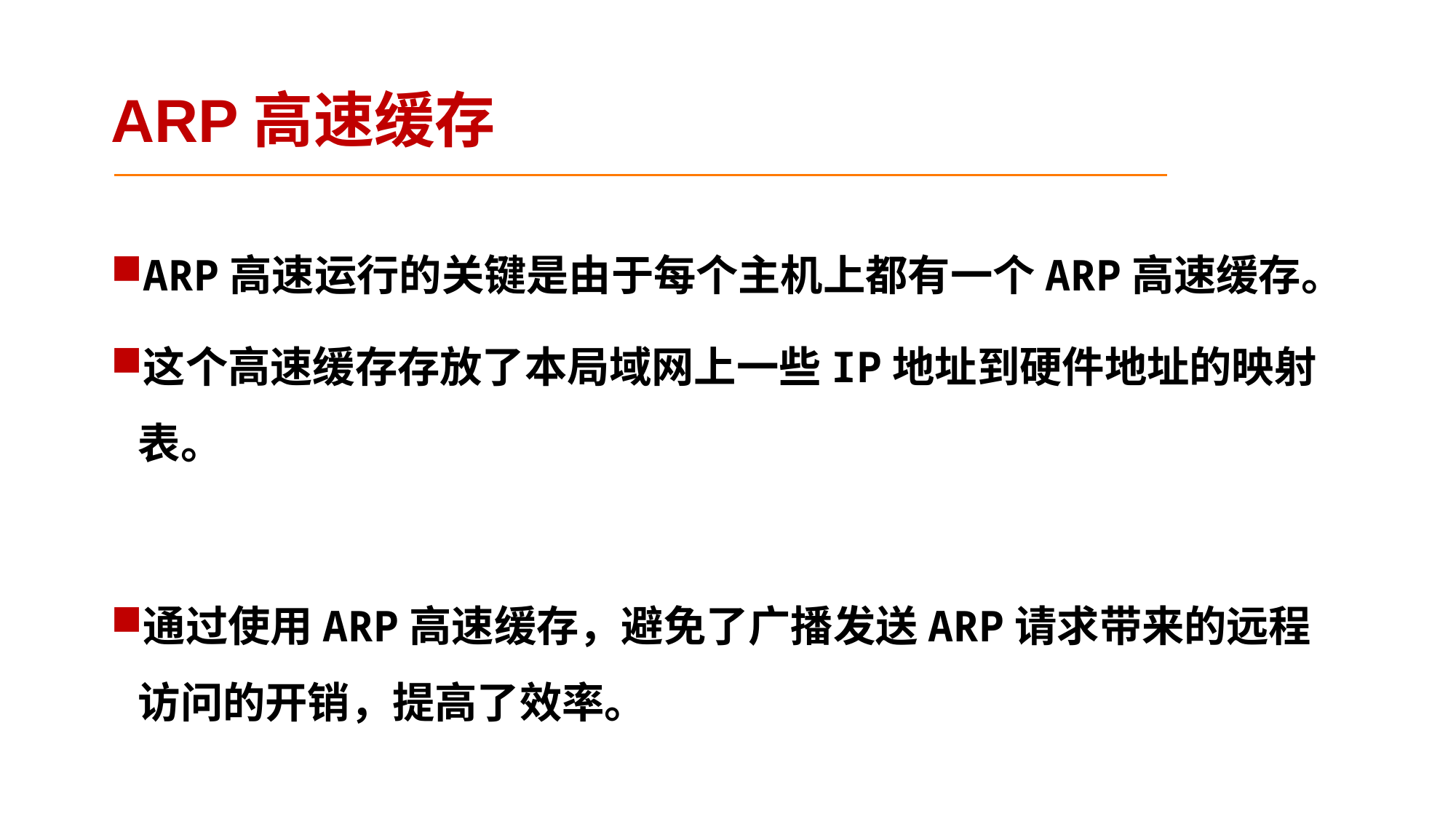

# ARP高速缓存
ARP高速运行的关键是由于每个主机上都有一个ARP高速缓存。
这个高速缓存存放了本局域网上一些IP地址到硬件地址的映射表。

通过使用ARP高速缓存，避免了广播发送ARP请求带来的远程访问的开销，提高了效率。